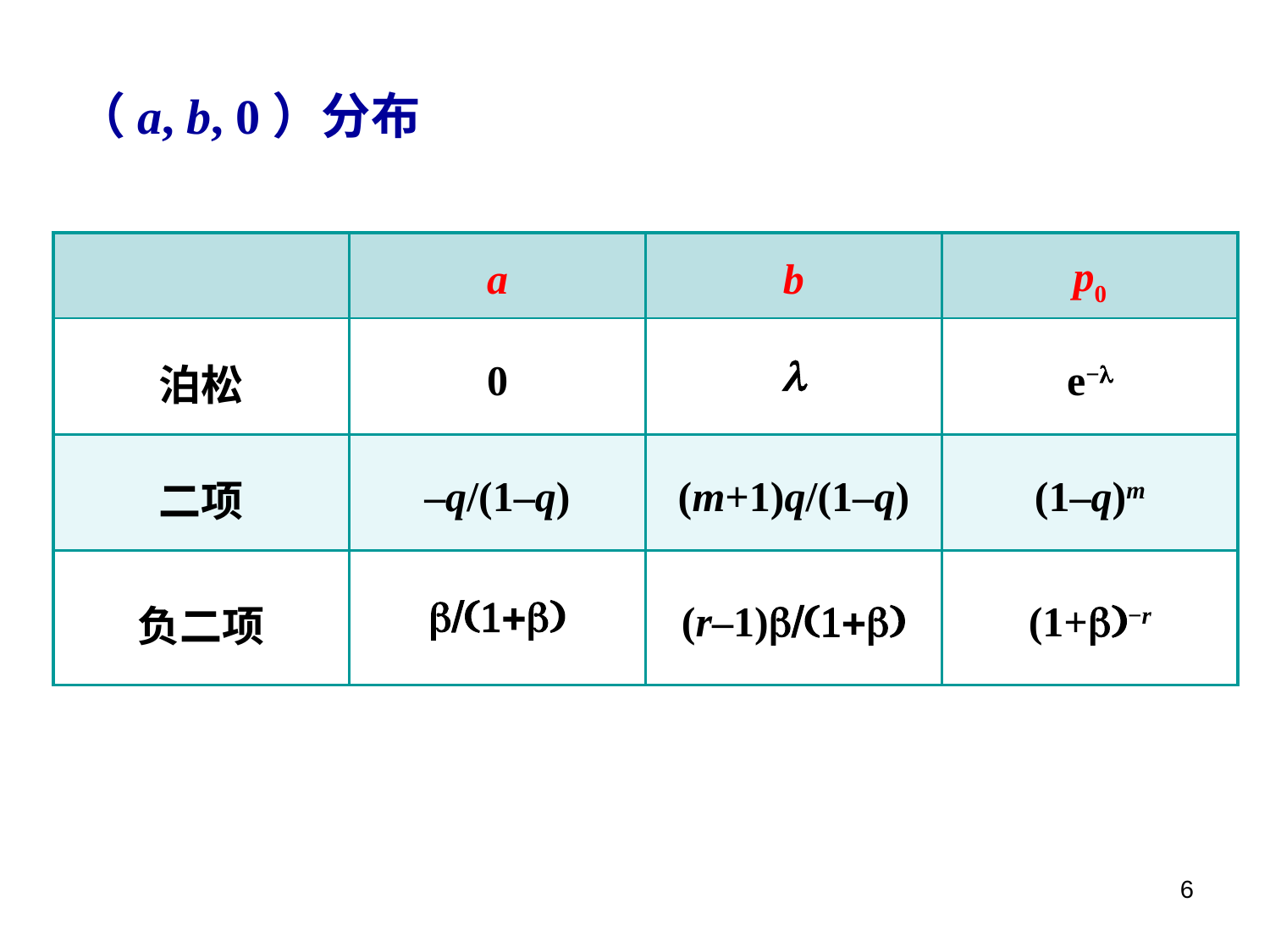

# （a, b, 0）分布
|  | a | b | p0 |
| --- | --- | --- | --- |
| 泊松 | 0 | λ | e−λ |
| 二项 | ‒q/(1‒q) | (m+1)q/(1‒q) | (1‒q)m |
| 负二项 | β/(1+β) | (r‒1)β/(1+β) | (1+β)−r |

6